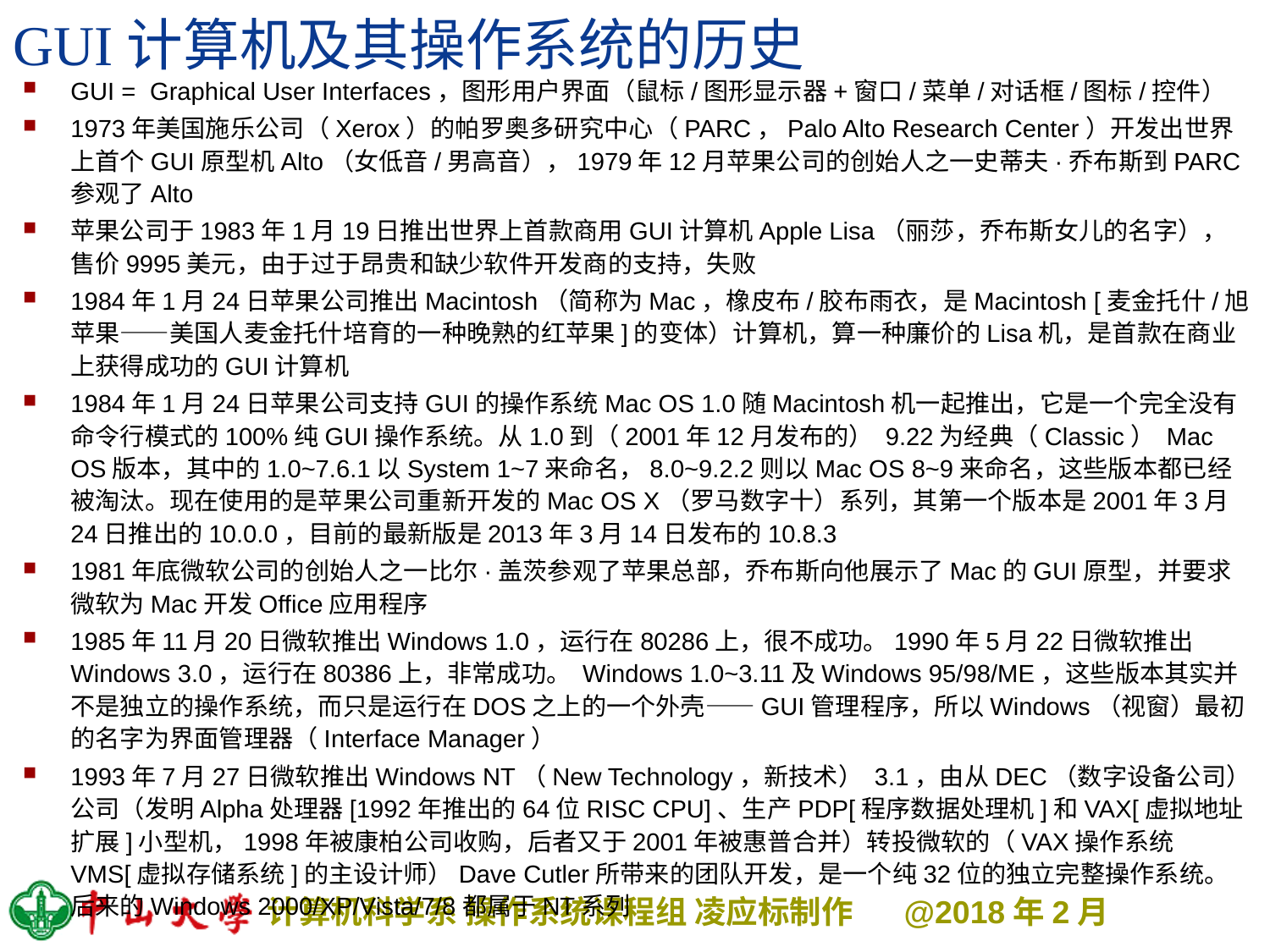

# GUI计算机及其操作系统的历史
GUI =  Graphical User Interfaces，图形用户界面（鼠标/图形显示器+窗口/菜单/对话框/图标/控件）
1973年美国施乐公司（Xerox）的帕罗奥多研究中心（PARC，Palo Alto Research Center）开发出世界上首个GUI原型机Alto（女低音/男高音），1979年12月苹果公司的创始人之一史蒂夫·乔布斯到PARC参观了Alto
苹果公司于1983年1月19日推出世界上首款商用GUI计算机Apple Lisa（丽莎，乔布斯女儿的名字），售价9995美元，由于过于昂贵和缺少软件开发商的支持，失败
1984年1月24日苹果公司推出Macintosh（简称为Mac，橡皮布/胶布雨衣，是Macintosh [麦金托什/旭苹果——美国人麦金托什培育的一种晚熟的红苹果]的变体）计算机，算一种廉价的Lisa机，是首款在商业上获得成功的GUI计算机
1984年1月24日苹果公司支持GUI的操作系统Mac OS 1.0随Macintosh机一起推出，它是一个完全没有命令行模式的100%纯GUI操作系统。从1.0到（2001年12月发布的） 9.22为经典（Classic） Mac OS版本，其中的1.0~7.6.1以System 1~7来命名，8.0~9.2.2则以Mac OS 8~9来命名，这些版本都已经被淘汰。现在使用的是苹果公司重新开发的Mac OS X（罗马数字十）系列，其第一个版本是2001年3月24日推出的10.0.0，目前的最新版是2013年3月14日发布的10.8.3
1981年底微软公司的创始人之一比尔·盖茨参观了苹果总部，乔布斯向他展示了Mac的GUI原型，并要求微软为Mac开发Office应用程序
1985年11月20日微软推出Windows 1.0，运行在80286上，很不成功。1990年5月22日微软推出Windows 3.0，运行在80386上，非常成功。 Windows 1.0~3.11及Windows 95/98/ME，这些版本其实并不是独立的操作系统，而只是运行在DOS之上的一个外壳——GUI管理程序，所以Windows（视窗）最初的名字为界面管理器（Interface Manager）
1993年7月27日微软推出Windows NT（New Technology，新技术） 3.1，由从DEC（数字设备公司）公司（发明Alpha处理器[1992年推出的64位RISC CPU]、生产PDP[程序数据处理机]和VAX[虚拟地址扩展]小型机，1998年被康柏公司收购，后者又于2001年被惠普合并）转投微软的（VAX操作系统VMS[虚拟存储系统]的主设计师）Dave Cutler所带来的团队开发，是一个纯32位的独立完整操作系统。后来的Windows 2000/XP/Vista/7/8都属于NT系列